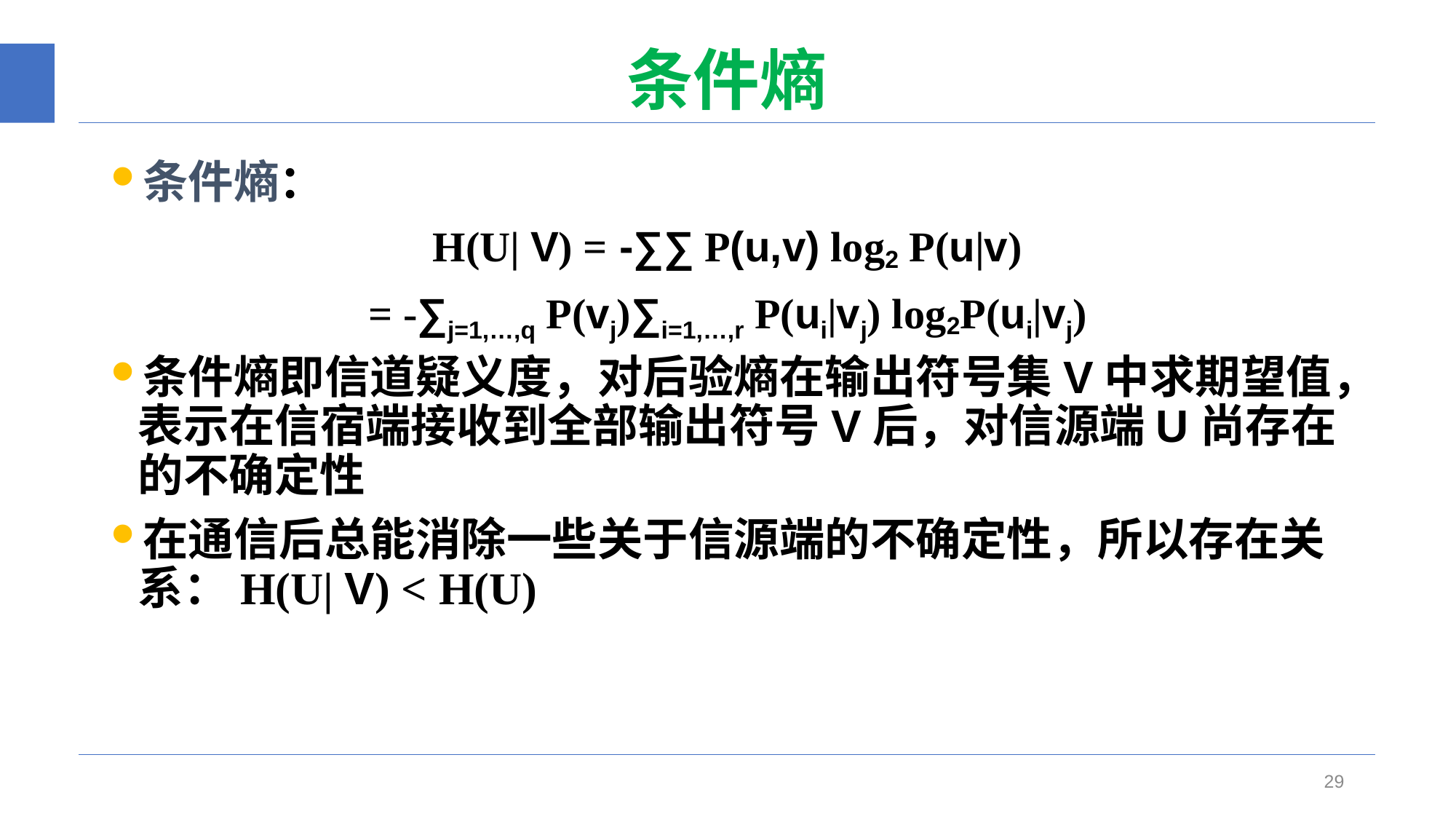

# 条件熵
条件熵：
H(U| V) = -∑∑ P(u,v) log2 P(u|v)
= -∑j=1,…,q P(vj)∑i=1,…,r P(ui|vj) log2P(ui|vj)
条件熵即信道疑义度，对后验熵在输出符号集V中求期望值，表示在信宿端接收到全部输出符号V后，对信源端U尚存在的不确定性
在通信后总能消除一些关于信源端的不确定性，所以存在关系：H(U| V) < H(U)

29